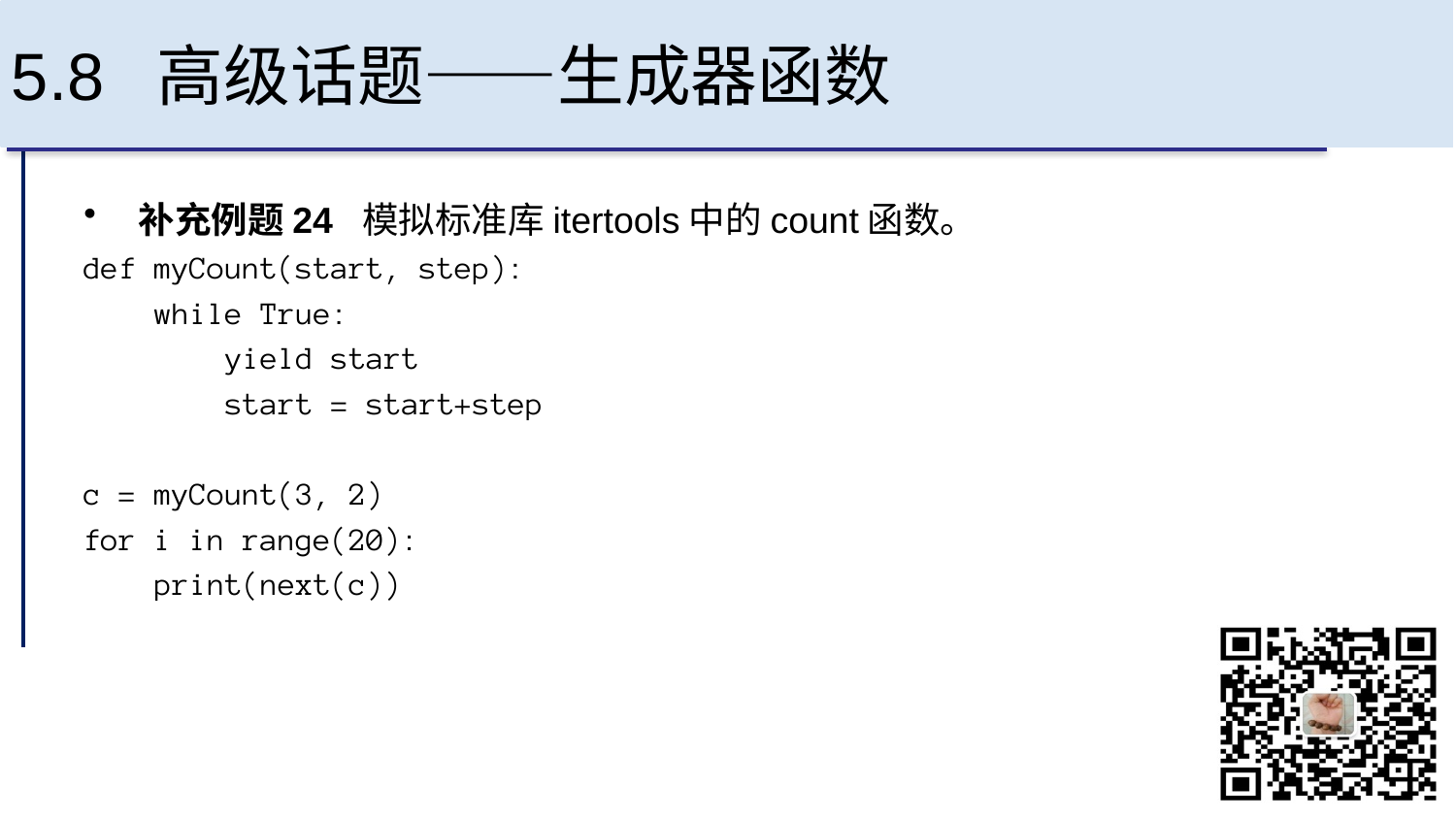

# 5.8  高级话题——生成器函数
补充例题24  模拟标准库itertools中的count函数。
def myCount(start, step):
    while True:
        yield start
        start = start+step

c = myCount(3, 2)
for i in range(20):
    print(next(c))